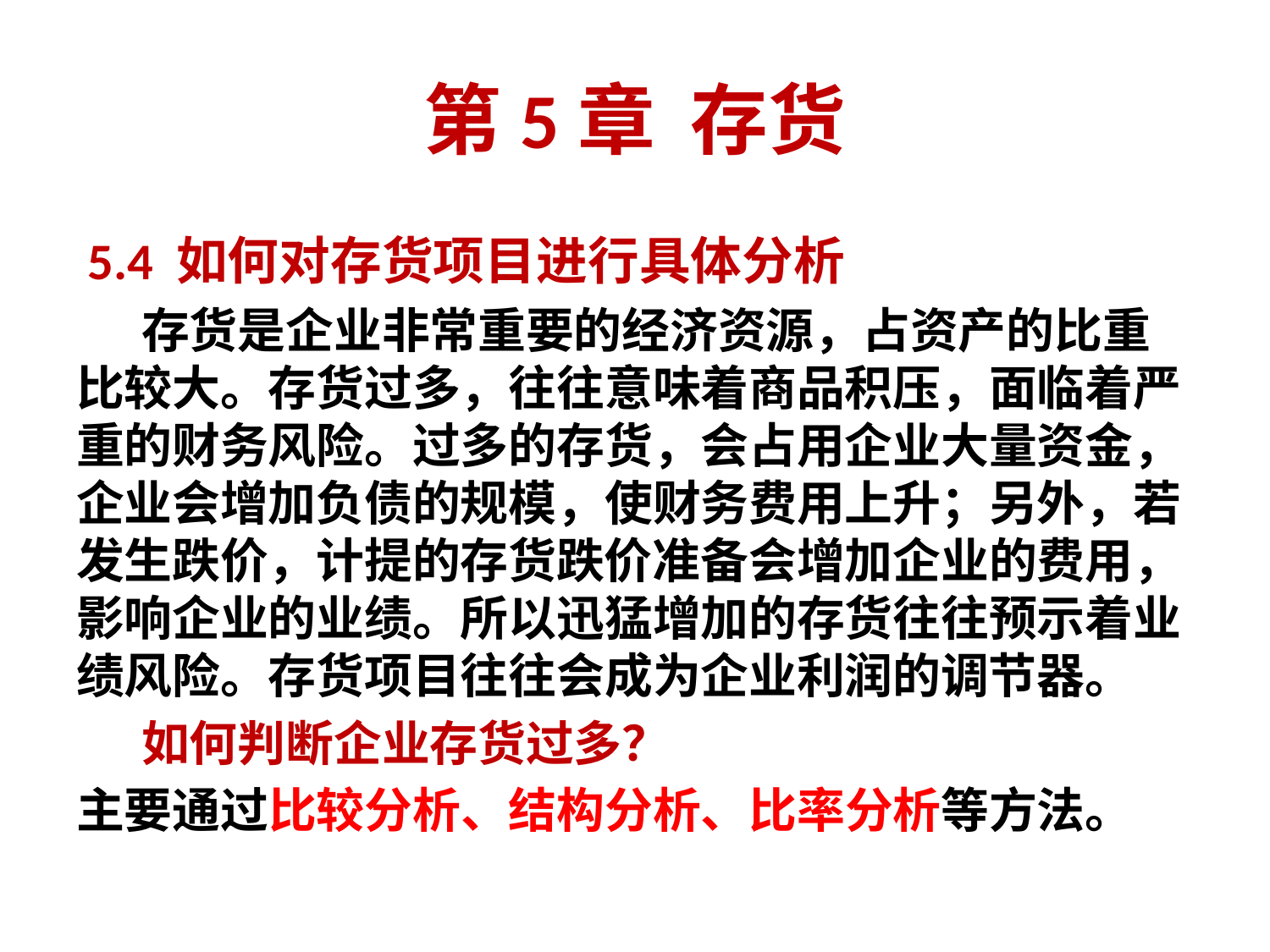

# 第5章  存货
 5.4 如何对存货项目进行具体分析
     存货是企业非常重要的经济资源，占资产的比重比较大。存货过多，往往意味着商品积压，面临着严重的财务风险。过多的存货，会占用企业大量资金，企业会增加负债的规模，使财务费用上升；另外，若发生跌价，计提的存货跌价准备会增加企业的费用，影响企业的业绩。所以迅猛增加的存货往往预示着业绩风险。存货项目往往会成为企业利润的调节器。
     如何判断企业存货过多？
主要通过比较分析、结构分析、比率分析等方法。